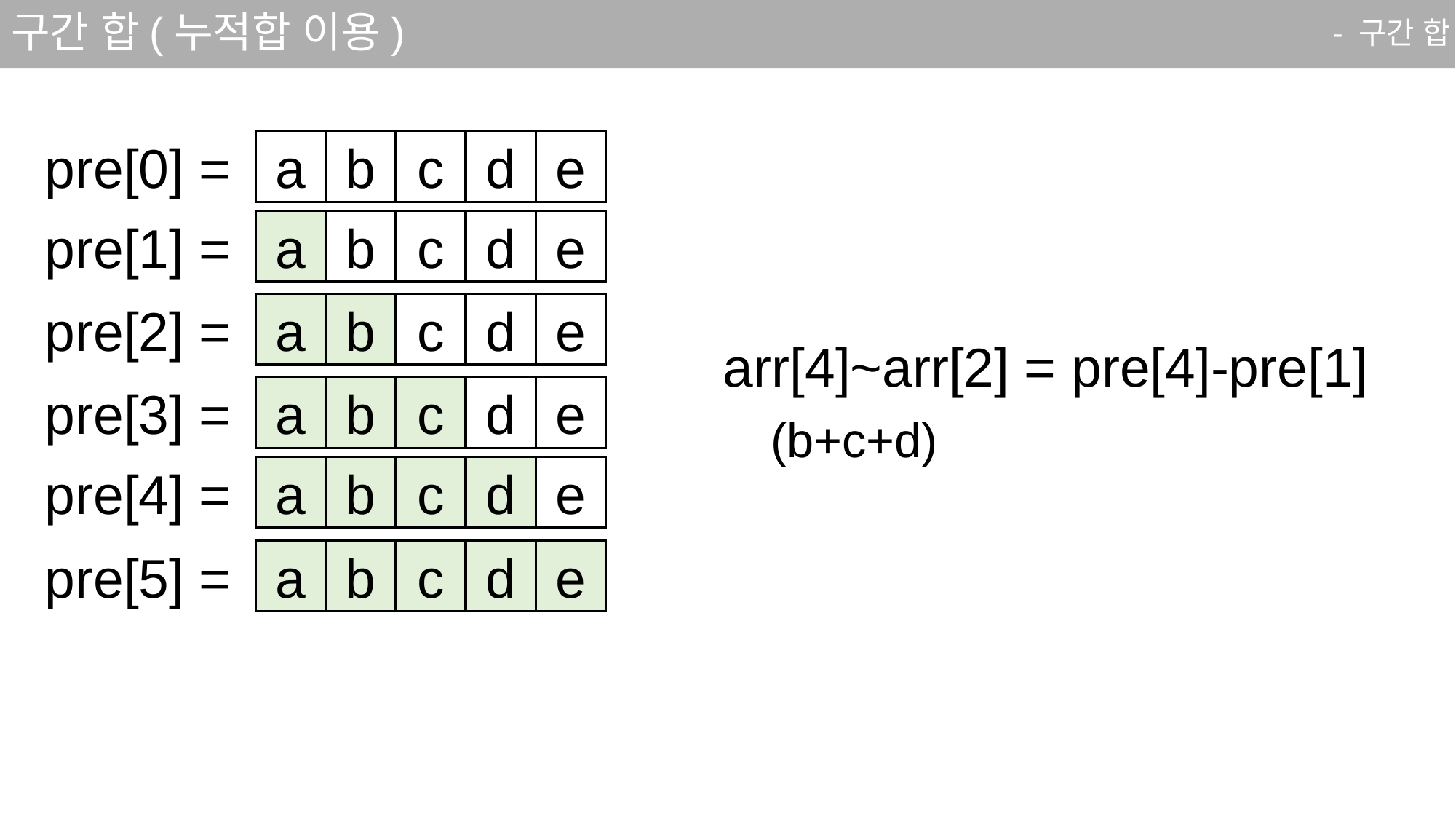

# 구간 합(누적합 이용)
- 구간 합
pre[0] =
a
b
c
d
e
pre[1] =
a
b
c
d
e
pre[2] =
a
b
c
d
e
arr[4]~arr[2] = pre[4]-pre[1]
pre[3] =
a
b
c
d
e
(b+c+d)
pre[4] =
a
b
c
d
e
pre[5] =
a
b
c
d
e